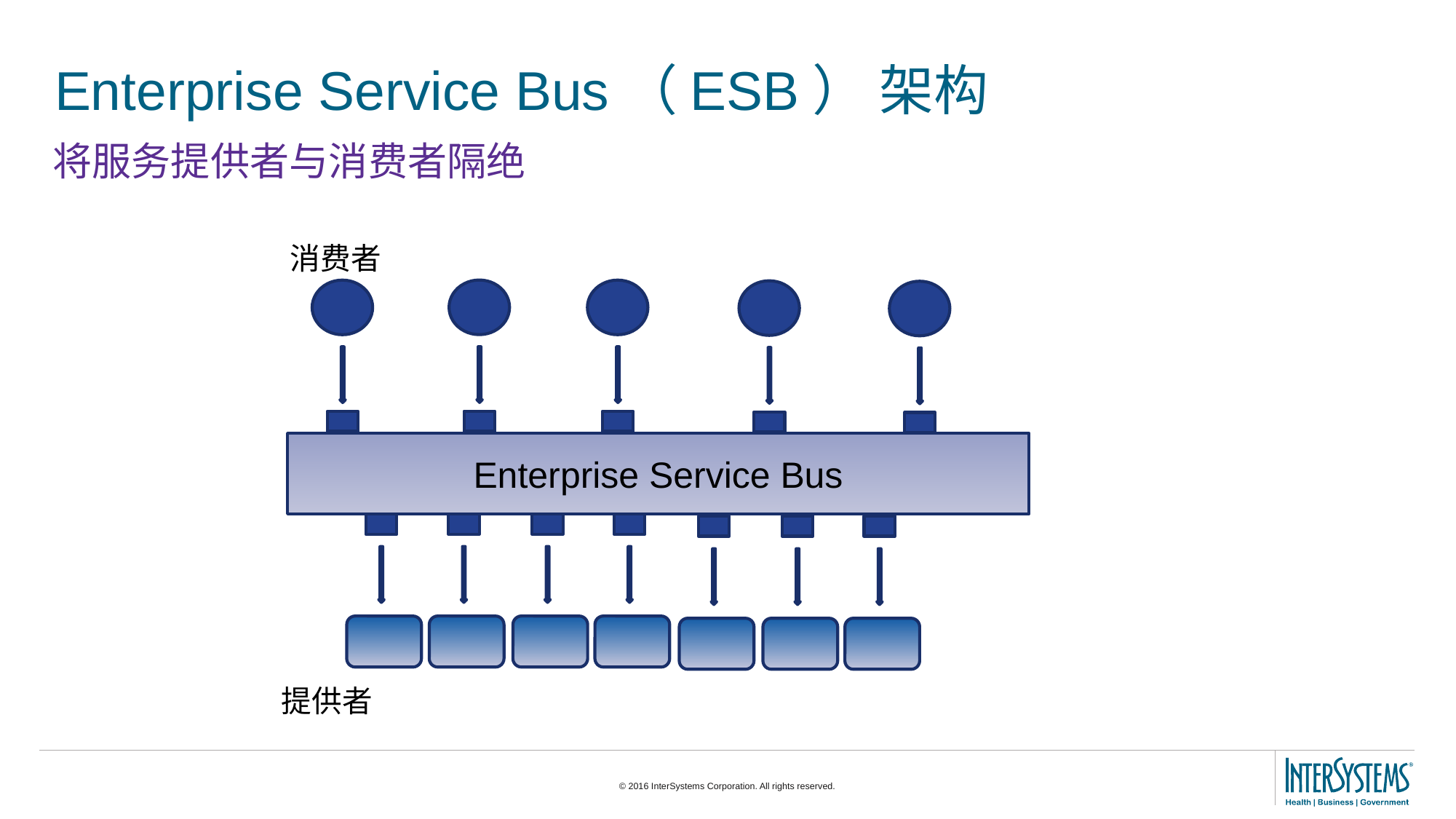

# Enterprise Service Bus（ESB） 架构
将服务提供者与消费者隔绝

消费者

Enterprise Service Bus

提供者